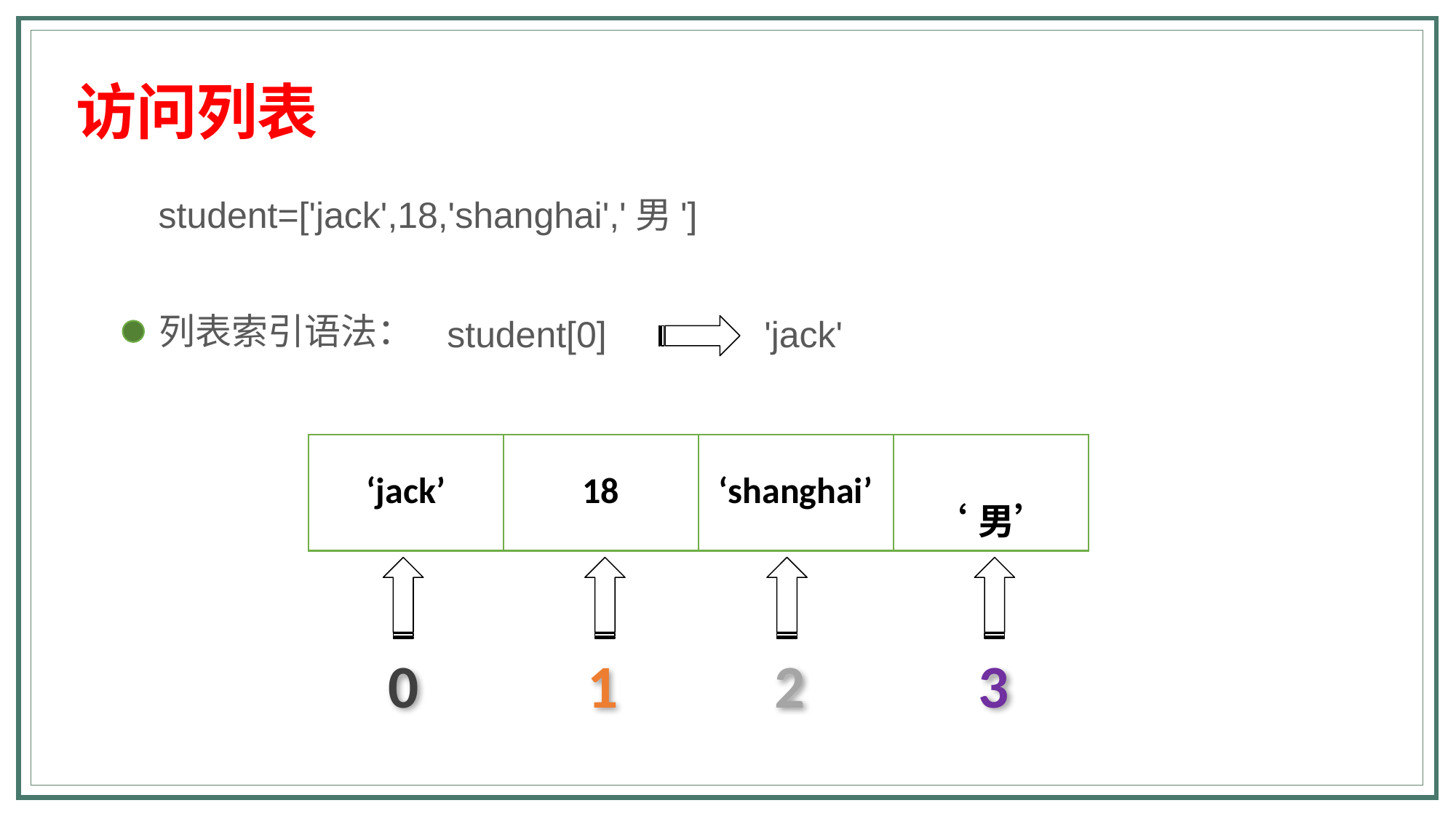

访问列表

student=['jack',18,'shanghai','男']
列表索引语法：

student[0]
'jack'

| ‘jack’ | 18 | ‘shanghai’ | ‘男’ |
| --- | --- | --- | --- |

0
1
2
3